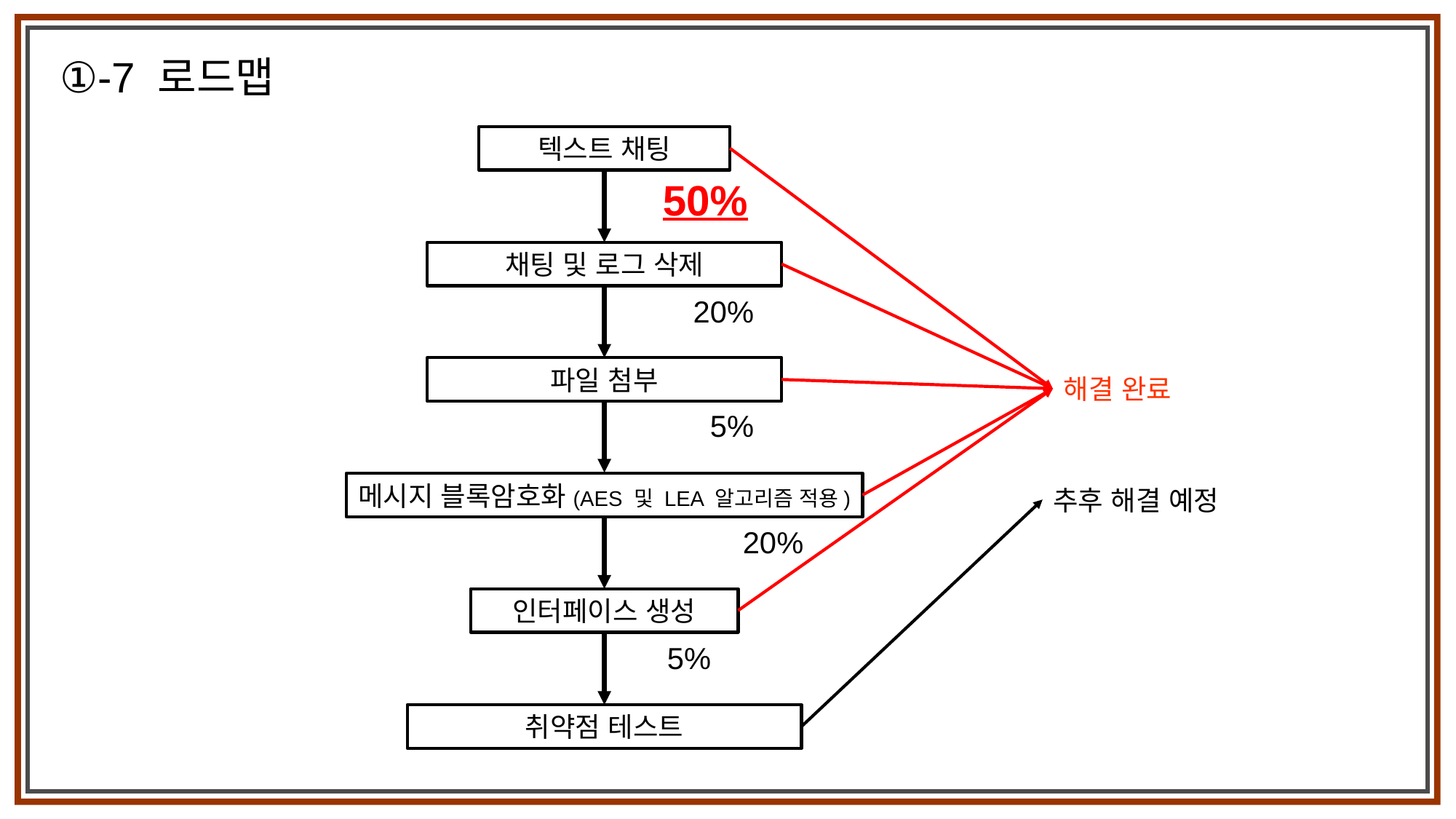

①-7 로드맵
텍스트 채팅
50%
채팅 및 로그 삭제
20%
파일 첨부
해결 완료
  5%
메시지 블록암호화(AES 및 LEA 알고리즘 적용)
추후 해결 예정
20%
인터페이스 생성
  5%
취약점 테스트